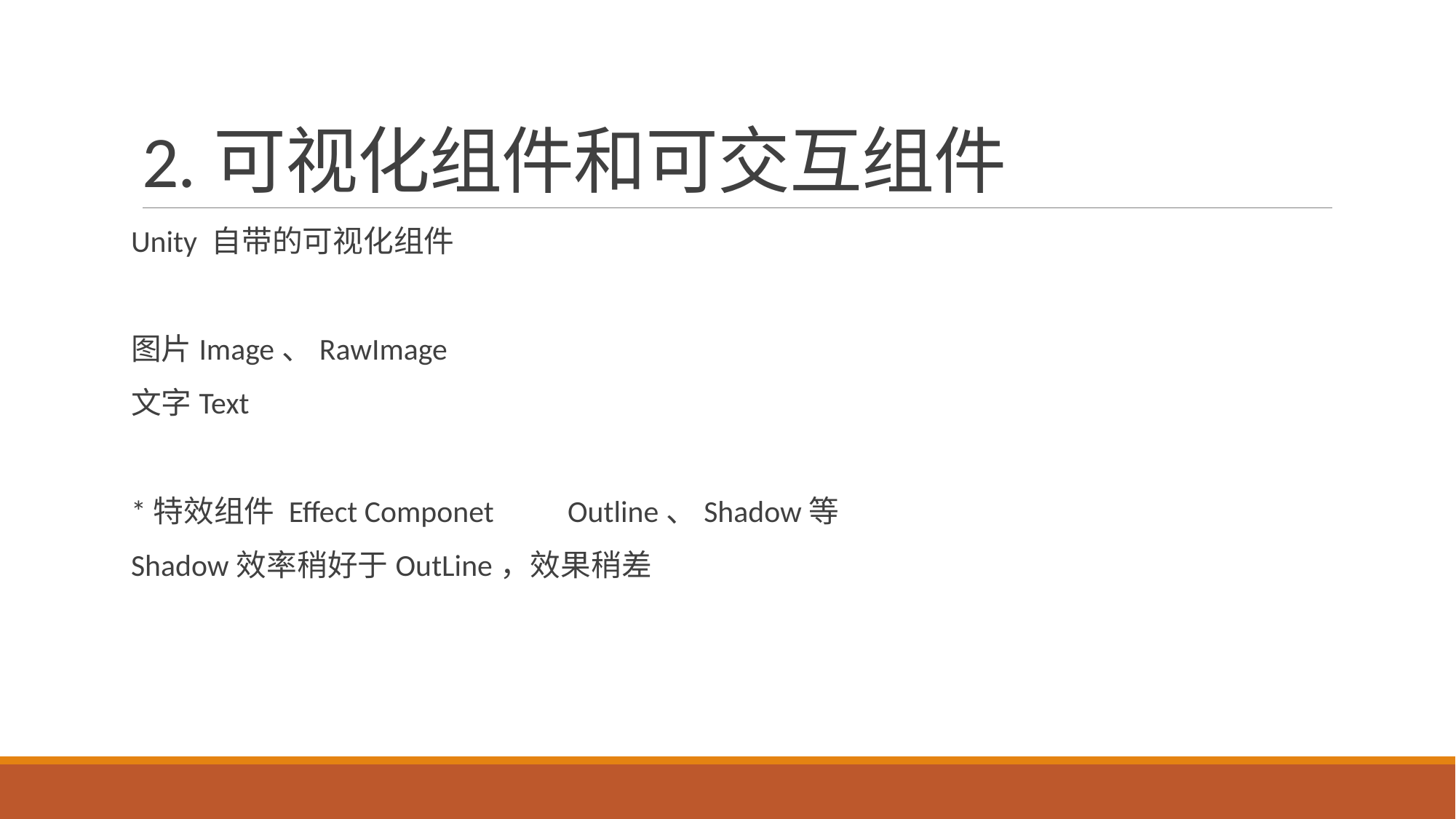

# 2.可视化组件和可交互组件
Unity 自带的可视化组件

图片Image、RawImage
文字Text

*特效组件 Effect Componet	Outline、Shadow等
Shadow效率稍好于OutLine，效果稍差